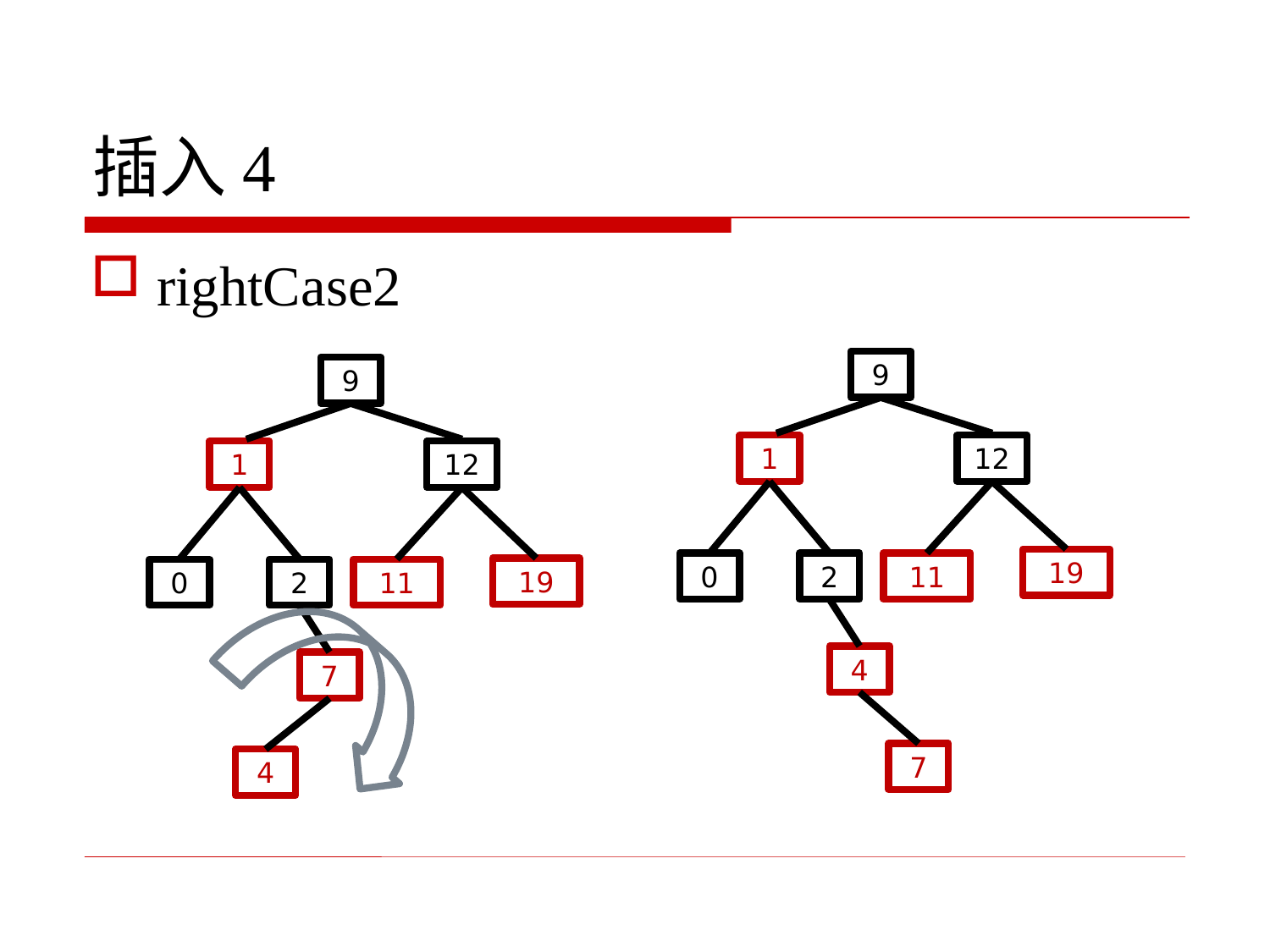

# 插入4
rightCase2
9
1
12
19
0
2
11
4
7
9
1
12
19
0
2
11
7
4